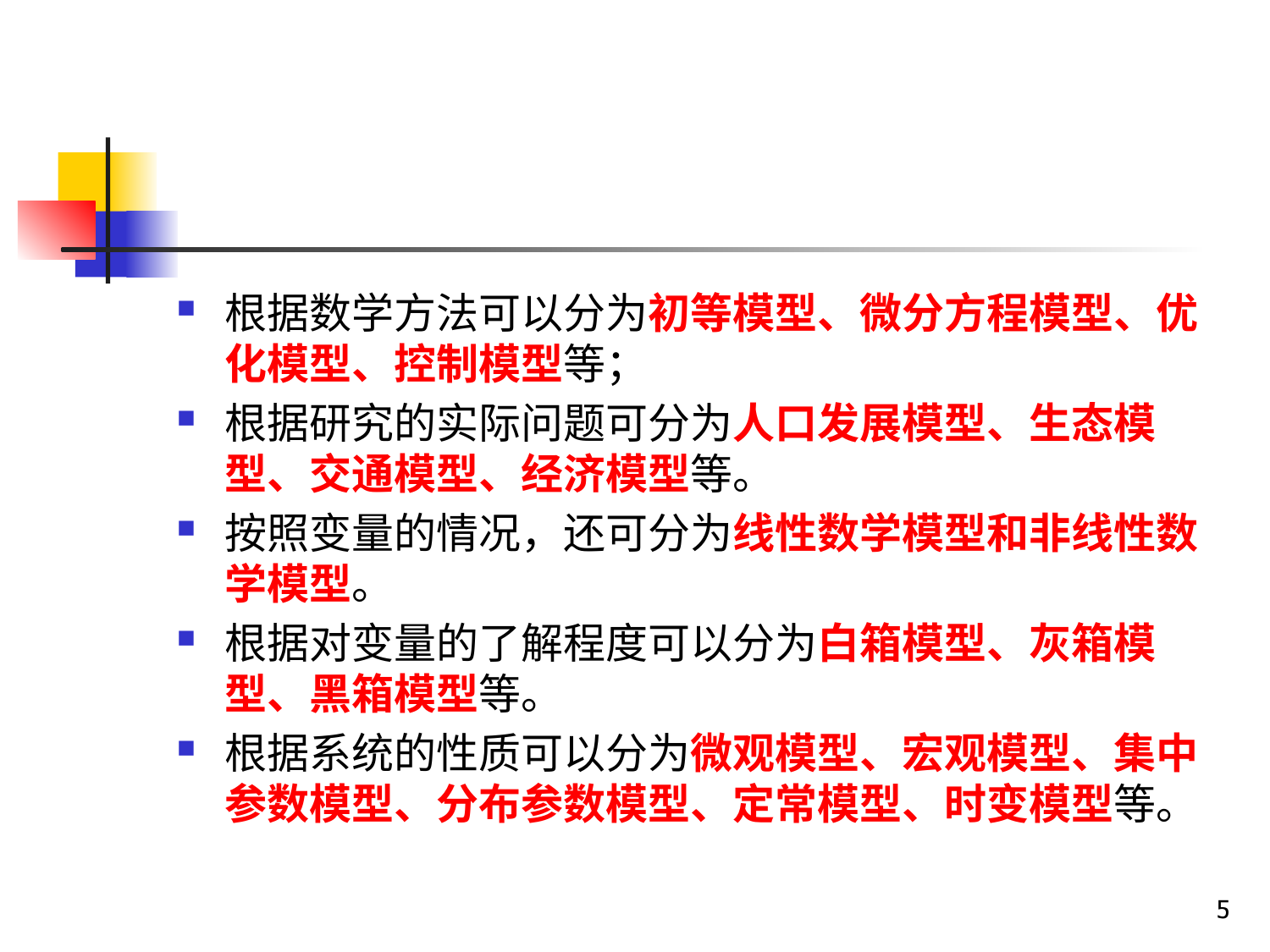

#
根据数学方法可以分为初等模型、微分方程模型、优化模型、控制模型等；
根据研究的实际问题可分为人口发展模型、生态模型、交通模型、经济模型等。
按照变量的情况，还可分为线性数学模型和非线性数学模型。
根据对变量的了解程度可以分为白箱模型、灰箱模型、黑箱模型等。
根据系统的性质可以分为微观模型、宏观模型、集中参数模型、分布参数模型、定常模型、时变模型等。
5